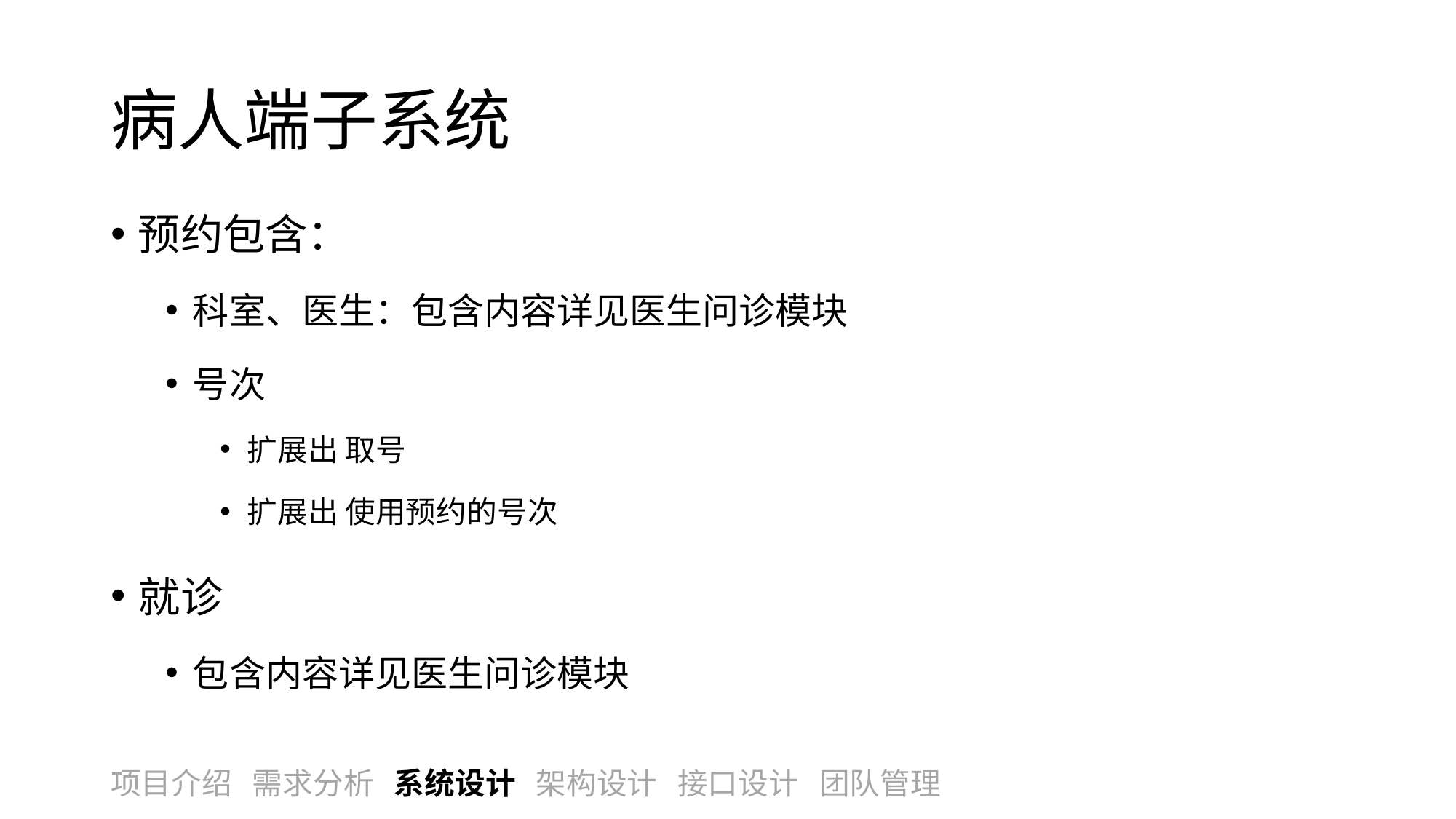

# 病人端子系统
预约包含：
科室、医生：包含内容详见医生问诊模块
号次
扩展出 取号
扩展出 使用预约的号次
就诊
包含内容详见医生问诊模块